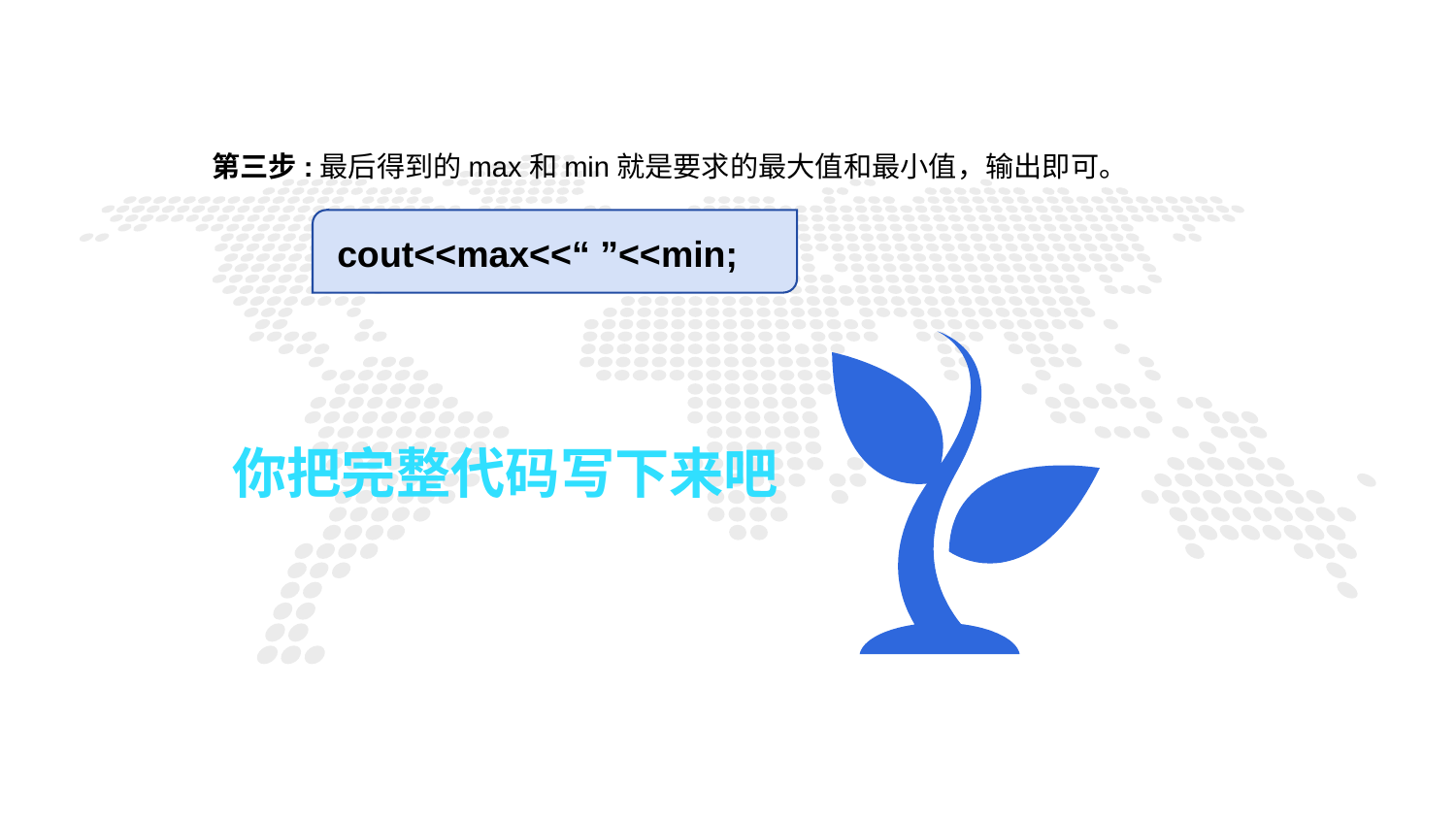

第三步:最后得到的max和min就是要求的最大值和最小值，输出即可。

cout<<max<<“ ”<<min;

你把完整代码写下来吧